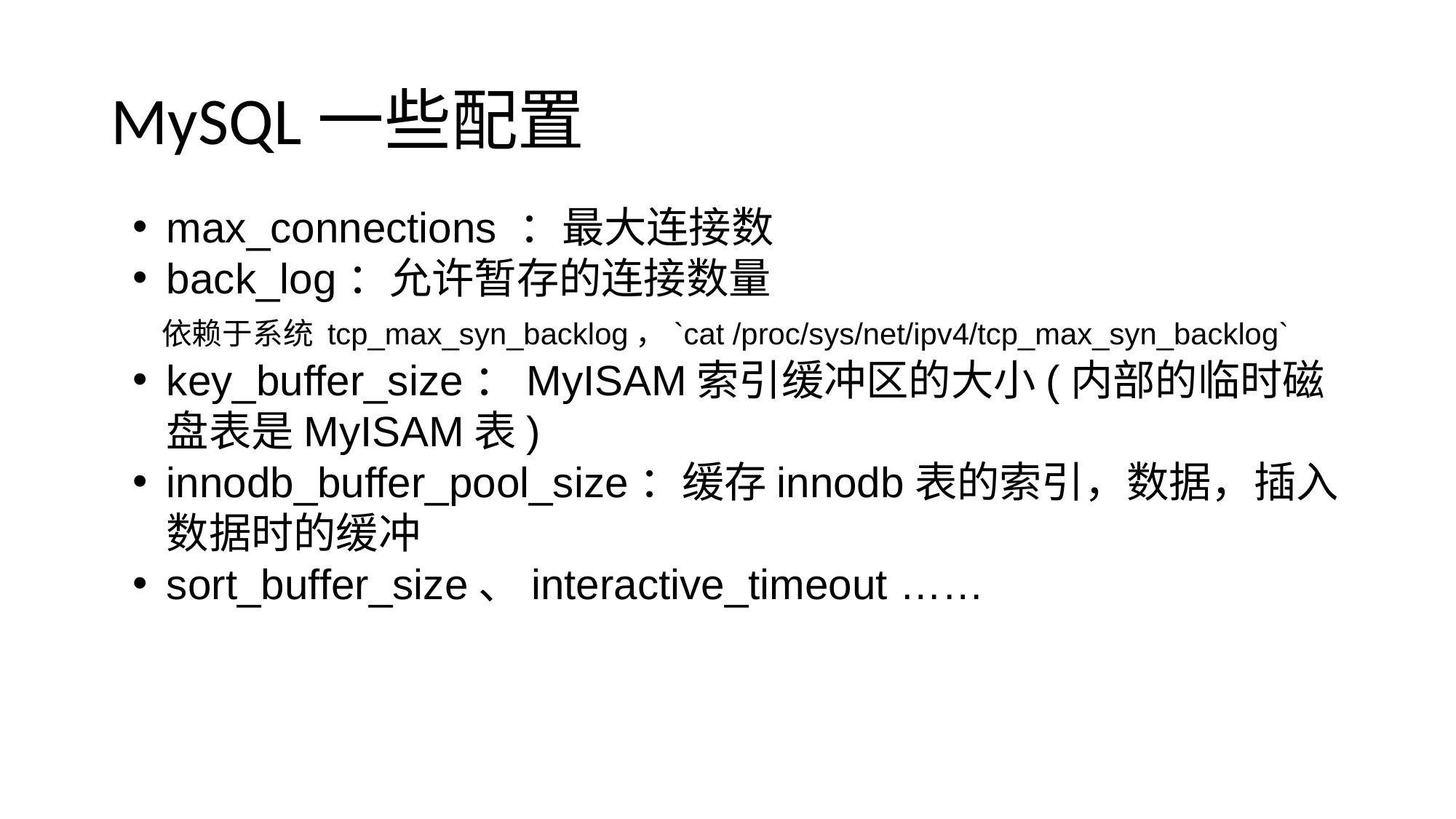

# MySQL一些配置
max_connections ：最大连接数
back_log：允许暂存的连接数量
  依赖于系统 tcp_max_syn_backlog，`cat /proc/sys/net/ipv4/tcp_max_syn_backlog`
key_buffer_size：MyISAM索引缓冲区的大小(内部的临时磁盘表是MyISAM表)
innodb_buffer_pool_size：缓存innodb表的索引，数据，插入数据时的缓冲
sort_buffer_size、interactive_timeout ……